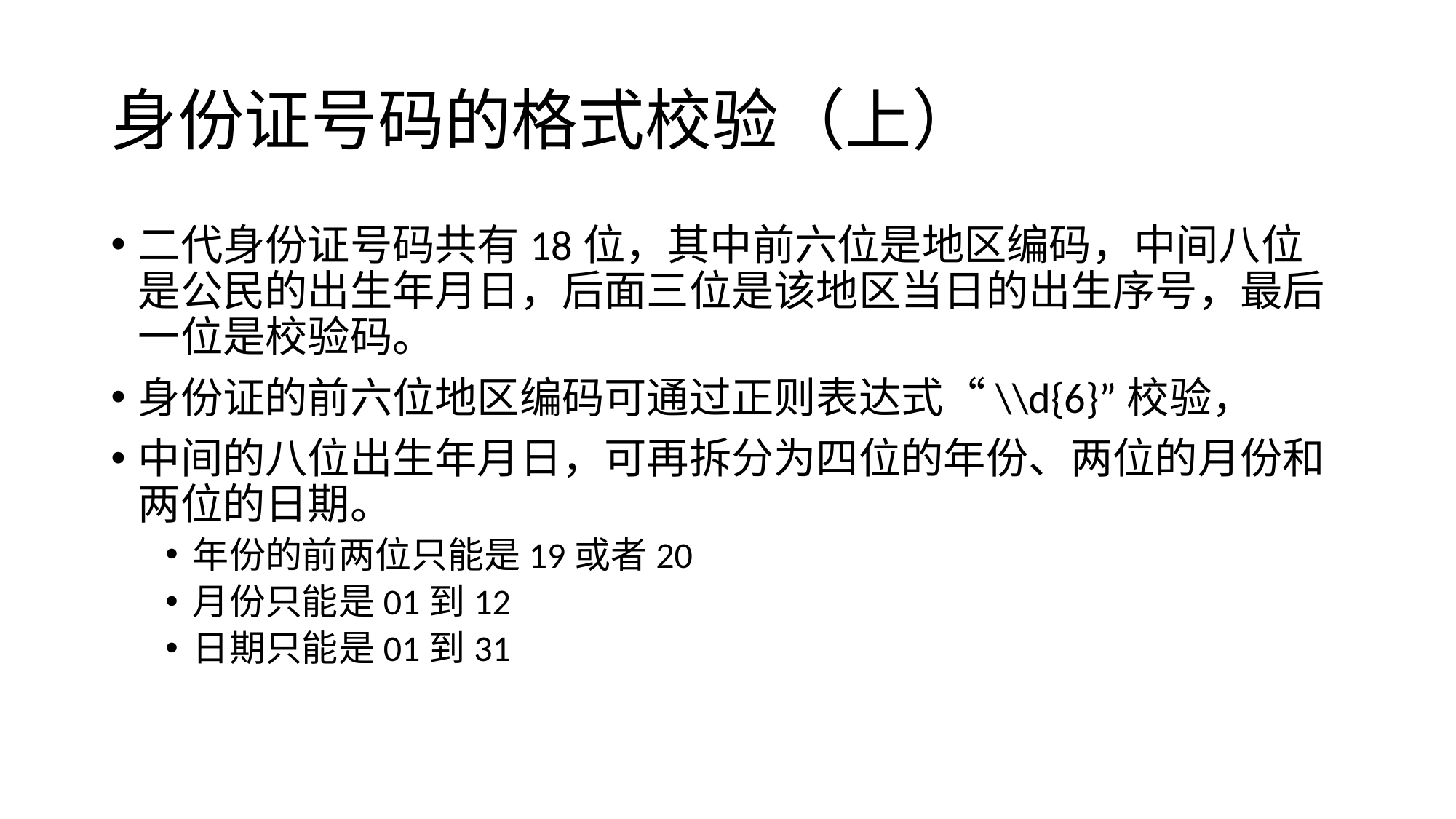

# 身份证号码的格式校验（上）
二代身份证号码共有18位，其中前六位是地区编码，中间八位是公民的出生年月日，后面三位是该地区当日的出生序号，最后一位是校验码。
身份证的前六位地区编码可通过正则表达式“\\d{6}”校验，
中间的八位出生年月日，可再拆分为四位的年份、两位的月份和两位的日期。
年份的前两位只能是19或者20
月份只能是01到12
日期只能是01到31